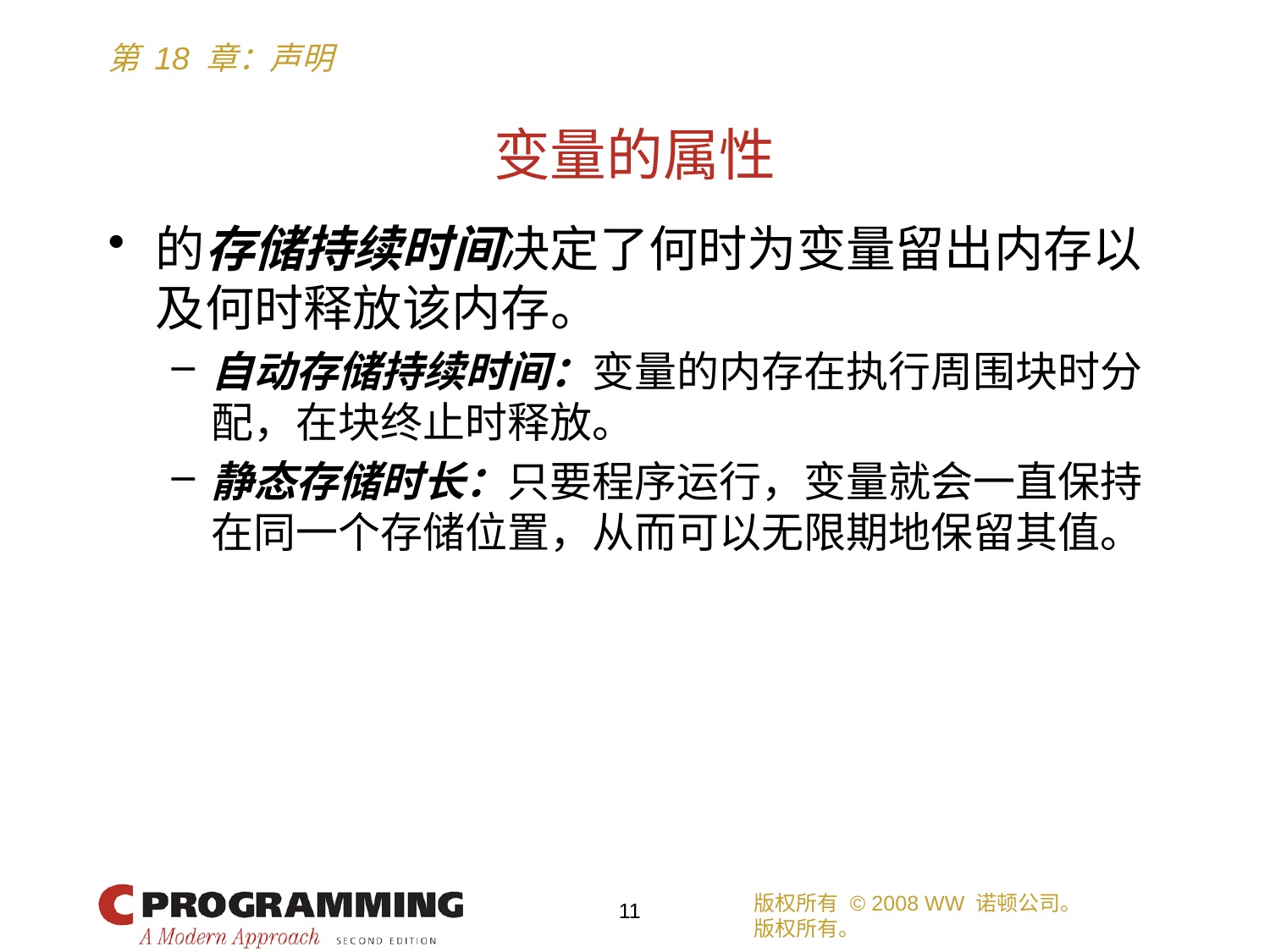

# 变量的属性
的存储持续时间决定了何时为变量留出内存以及何时释放该内存。
自动存储持续时间：变量的内存在执行周围块时分配，在块终止时释放。
静态存储时长：只要程序运行，变量就会一直保持在同一个存储位置，从而可以无限期地保留其值。
版权所有 © 2008 WW 诺顿公司。
版权所有。
11